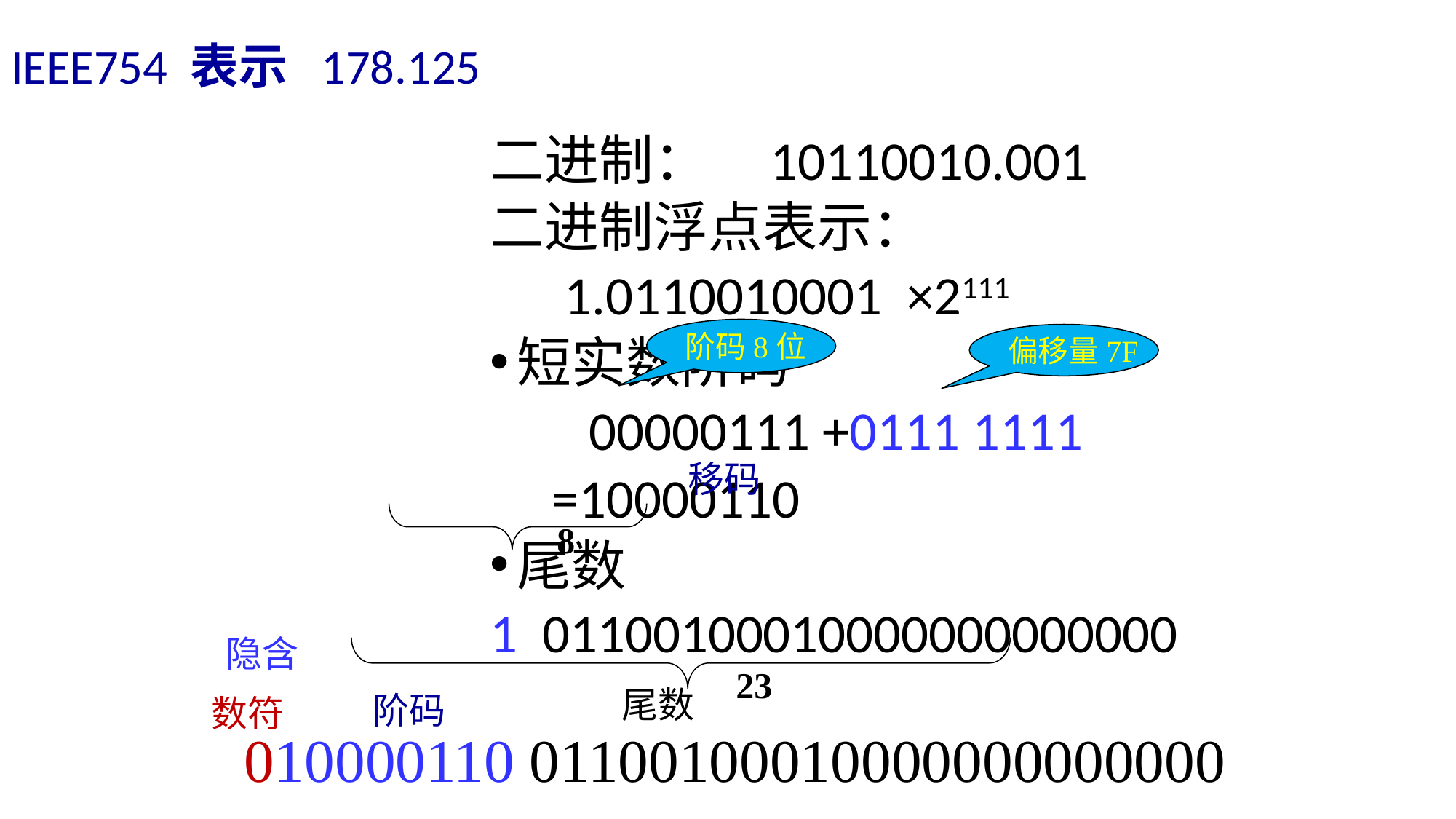

IEEE754 表示  178.125
二进制：    10110010.001
二进制浮点表示：
      1.0110010001  ×2111
短实数阶码
        00000111 +0111 1111
     =10000110
尾数
1  01100100010000000000000
阶码8位
偏移量7F

移码
8
隐含
23
阶码
尾数
数符
010000110 01100100010000000000000